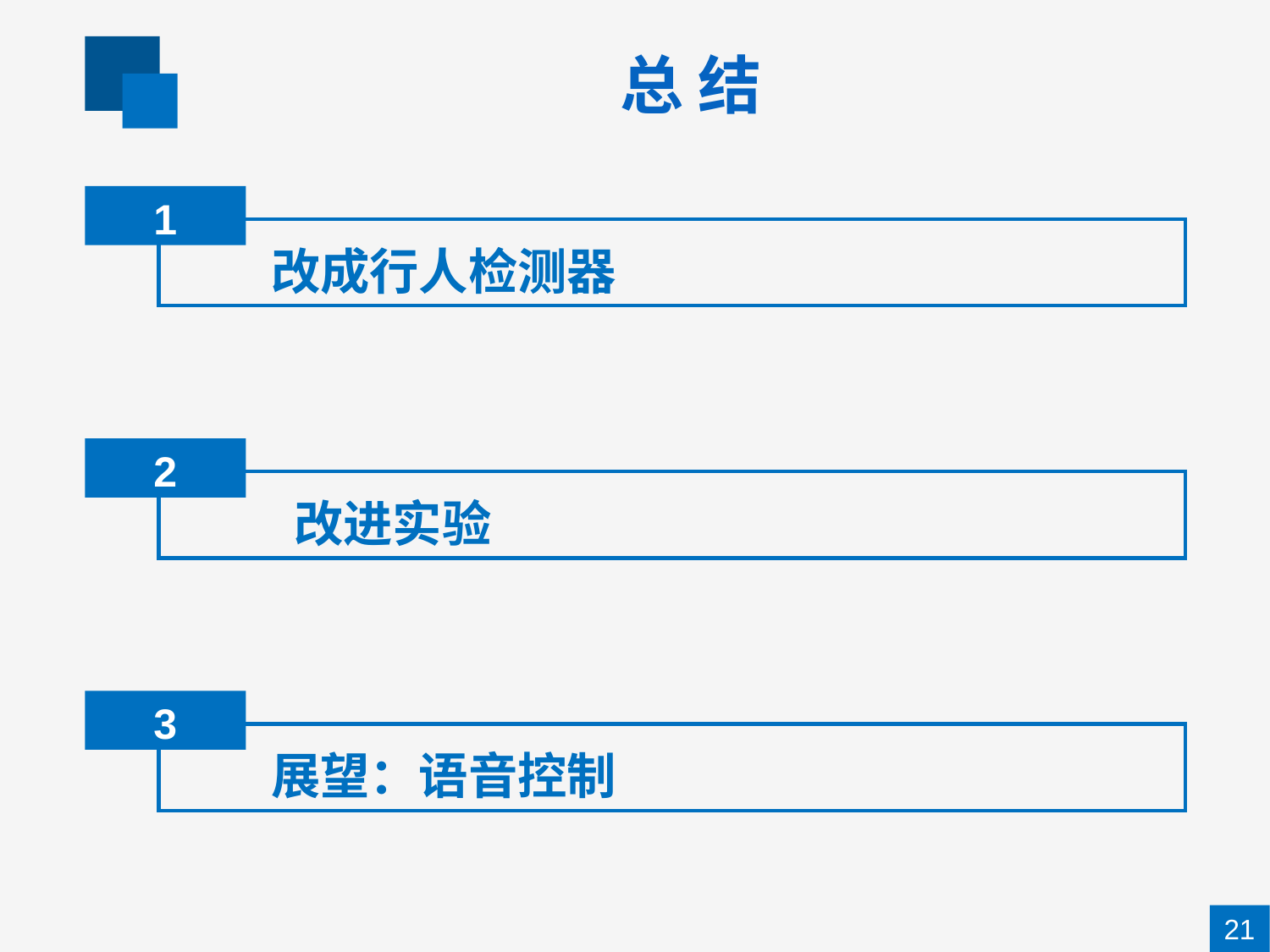

总 结
1
改成行人检测器
2
 改进实验
3
展望：语音控制

21